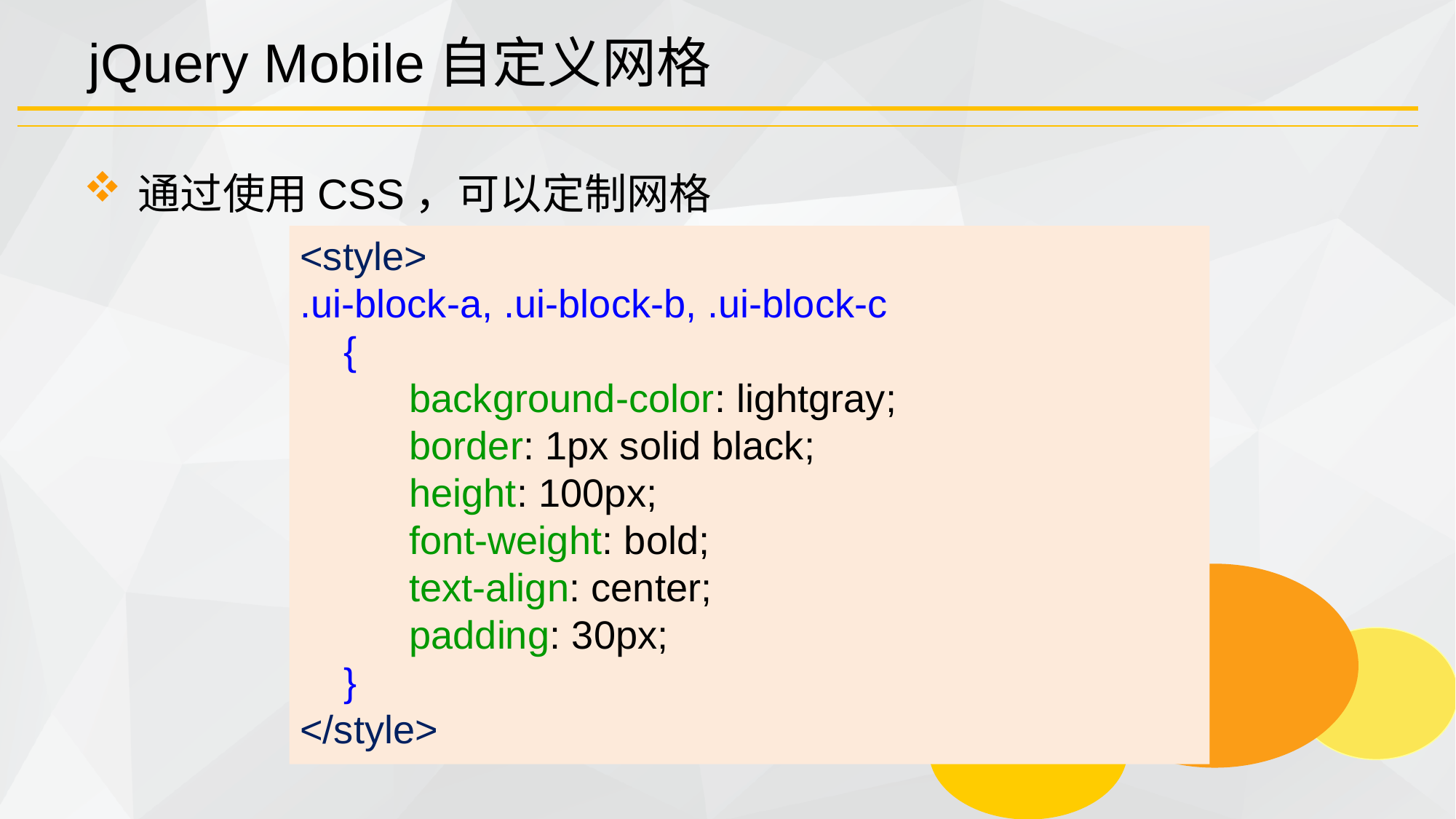

# jQuery Mobile自定义网格
通过使用CSS，可以定制网格
<style>
.ui-block-a, .ui-block-b, .ui-block-c 
    {
	background-color: lightgray;
	border: 1px solid black;
	height: 100px;
	font-weight: bold;
	text-align: center;
	padding: 30px;
    }
</style>